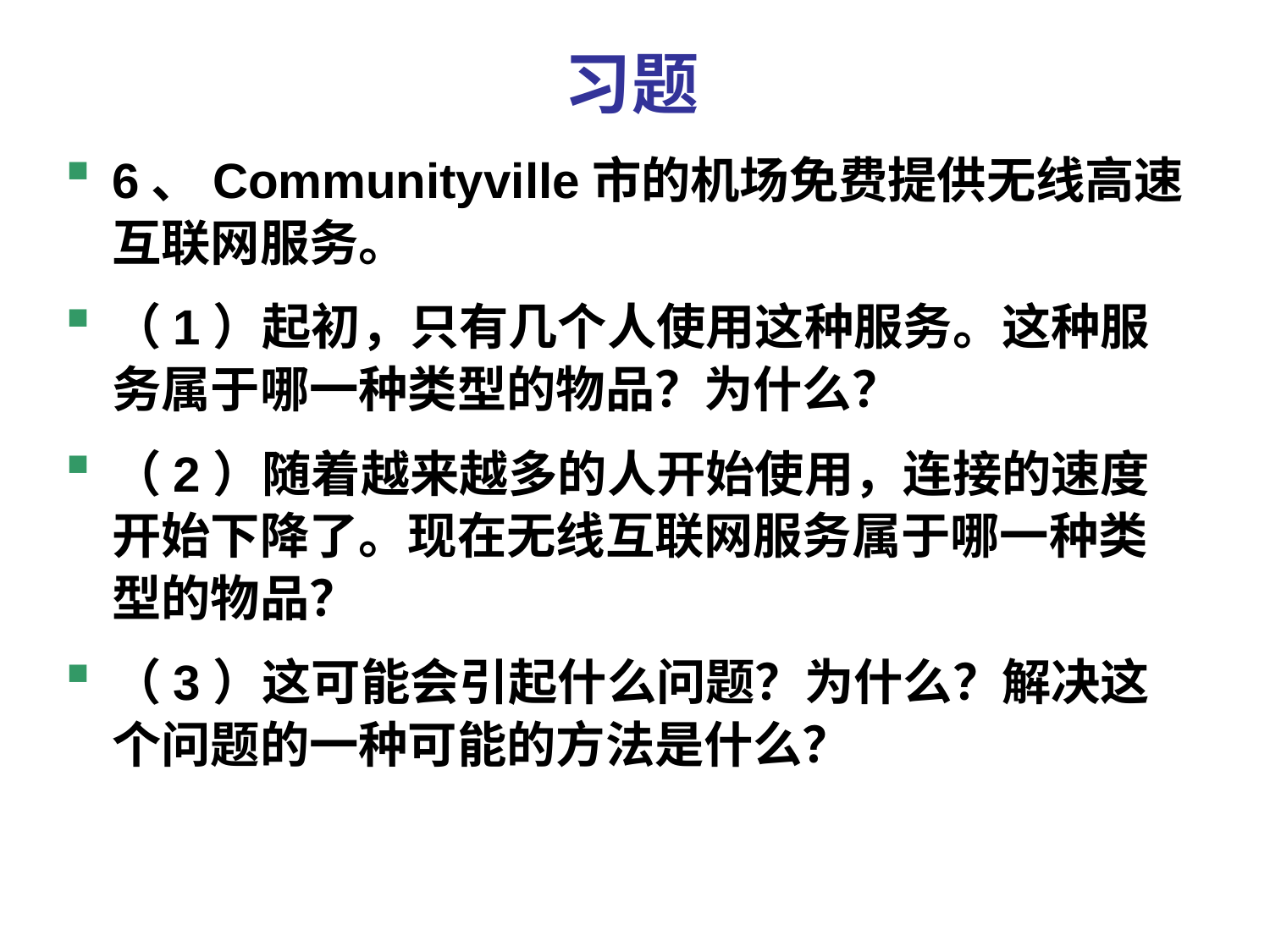

# 习题
6、Communityville市的机场免费提供无线高速互联网服务。
（1）起初，只有几个人使用这种服务。这种服务属于哪一种类型的物品？为什么？
（2）随着越来越多的人开始使用，连接的速度开始下降了。现在无线互联网服务属于哪一种类型的物品？
（3）这可能会引起什么问题？为什么？解决这个问题的一种可能的方法是什么？